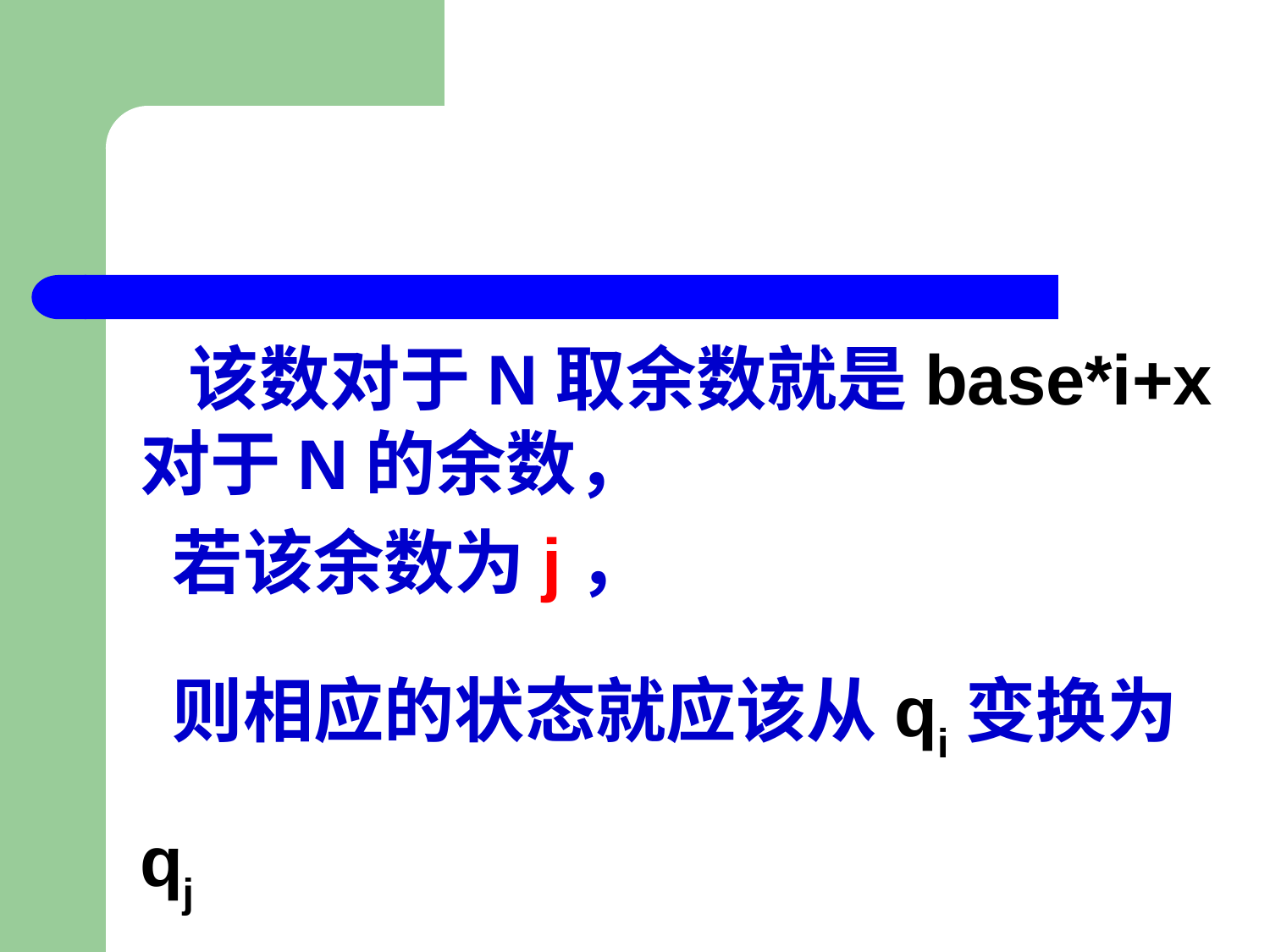

#
  该数对于N取余数就是base*i+x对于N的余数，
 若该余数为j，
 则相应的状态就应该从qi变换为qj